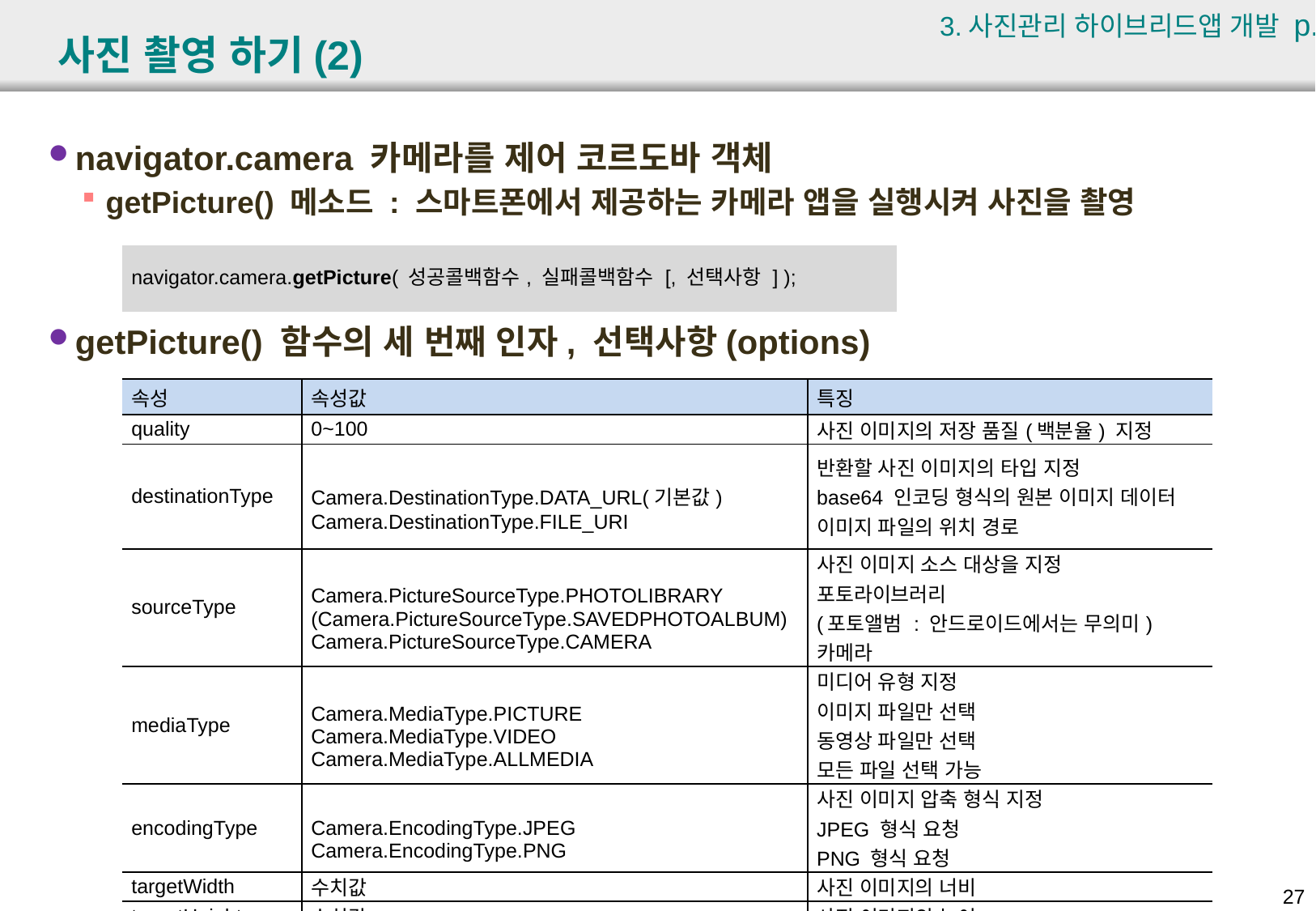

3.사진관리 하이브리드앱 개발 p.541
# 사진 촬영 하기(2)
navigator.camera 카메라를 제어 코르도바 객체
getPicture() 메소드 : 스마트폰에서 제공하는 카메라 앱을 실행시켜 사진을 촬영

getPicture() 함수의 세 번째 인자, 선택사항(options)
| navigator.camera.getPicture( 성공콜백함수, 실패콜백함수 [, 선택사항 ] ); |
| --- |
| 속성 | 속성값 | 특징 |
| --- | --- | --- |
| quality | 0~100 | 사진 이미지의 저장 품질(백분율) 지정 |
| destinationType | Camera.DestinationType.DATA\_URL(기본값) Camera.DestinationType.FILE\_URI | 반환할 사진 이미지의 타입 지정 base64 인코딩 형식의 원본 이미지 데이터 이미지 파일의 위치 경로 |
| sourceType | Camera.PictureSourceType.PHOTOLIBRARY (Camera.PictureSourceType.SAVEDPHOTOALBUM) Camera.PictureSourceType.CAMERA | 사진 이미지 소스 대상을 지정 포토라이브러리 (포토앨범 : 안드로이드에서는 무의미) 카메라 |
| mediaType | Camera.MediaType.PICTURE Camera.MediaType.VIDEO Camera.MediaType.ALLMEDIA | 미디어 유형 지정 이미지 파일만 선택 동영상 파일만 선택 모든 파일 선택 가능 |
| encodingType | Camera.EncodingType.JPEG Camera.EncodingType.PNG | 사진 이미지 압축 형식 지정 JPEG 형식 요청 PNG 형식 요청 |
| targetWidth | 수치값 | 사진 이미지의 너비 |
| targetHeight | 수치값 | 사진 이미지의 높이 |